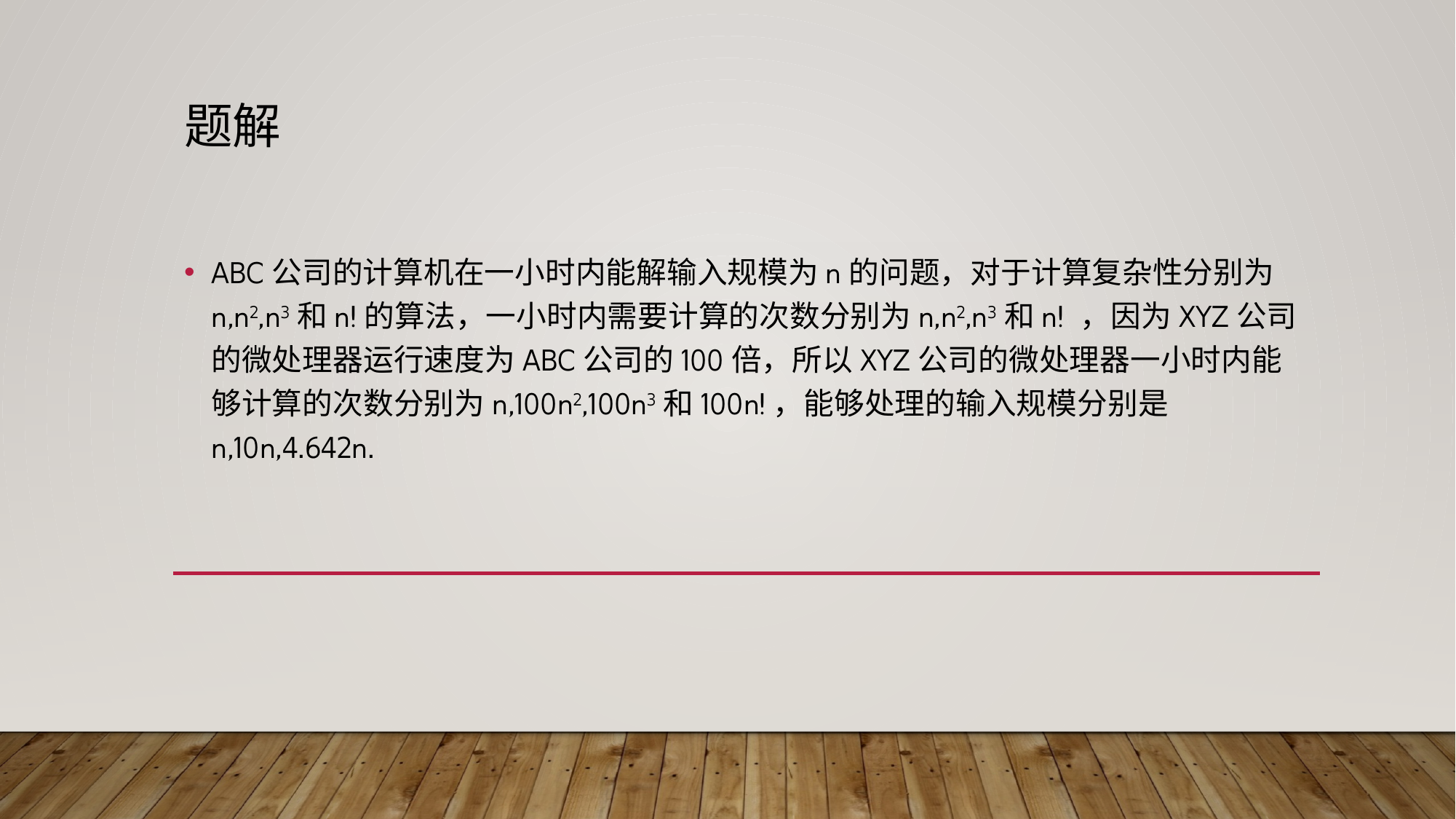

# 题解
ABC公司的计算机在一小时内能解输入规模为n的问题，对于计算复杂性分别为n,n2,n3和n!的算法，一小时内需要计算的次数分别为n,n2,n3和n! ，因为XYZ公司的微处理器运行速度为ABC公司的100倍，所以XYZ公司的微处理器一小时内能够计算的次数分别为n,100n2,100n3和100n!，能够处理的输入规模分别是n,10n,4.642n.